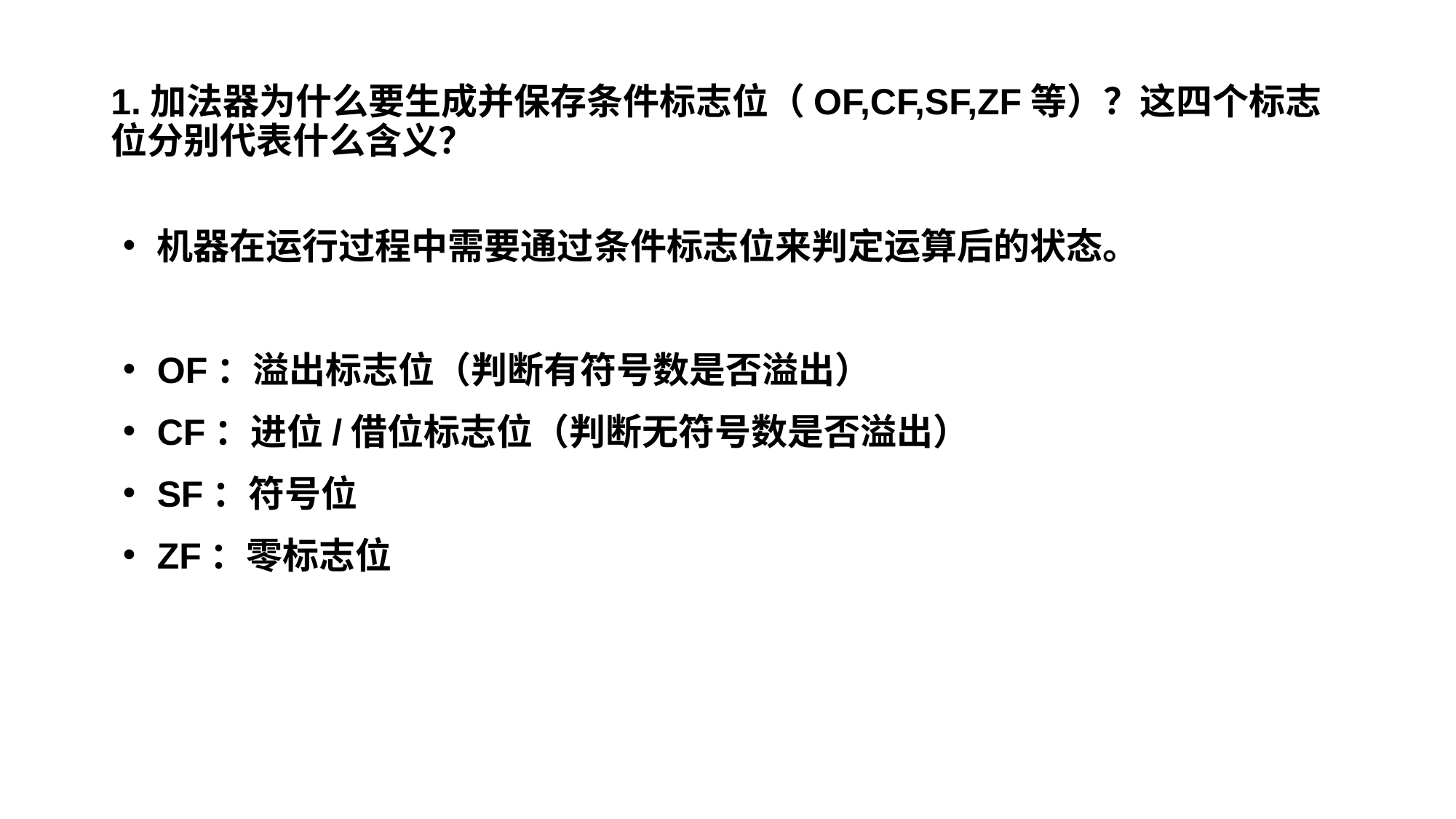

# 1.加法器为什么要生成并保存条件标志位（OF,CF,SF,ZF等）？这四个标志位分别代表什么含义？
机器在运行过程中需要通过条件标志位来判定运算后的状态。

OF：溢出标志位（判断有符号数是否溢出）
CF：进位/借位标志位（判断无符号数是否溢出）
SF：符号位
ZF：零标志位